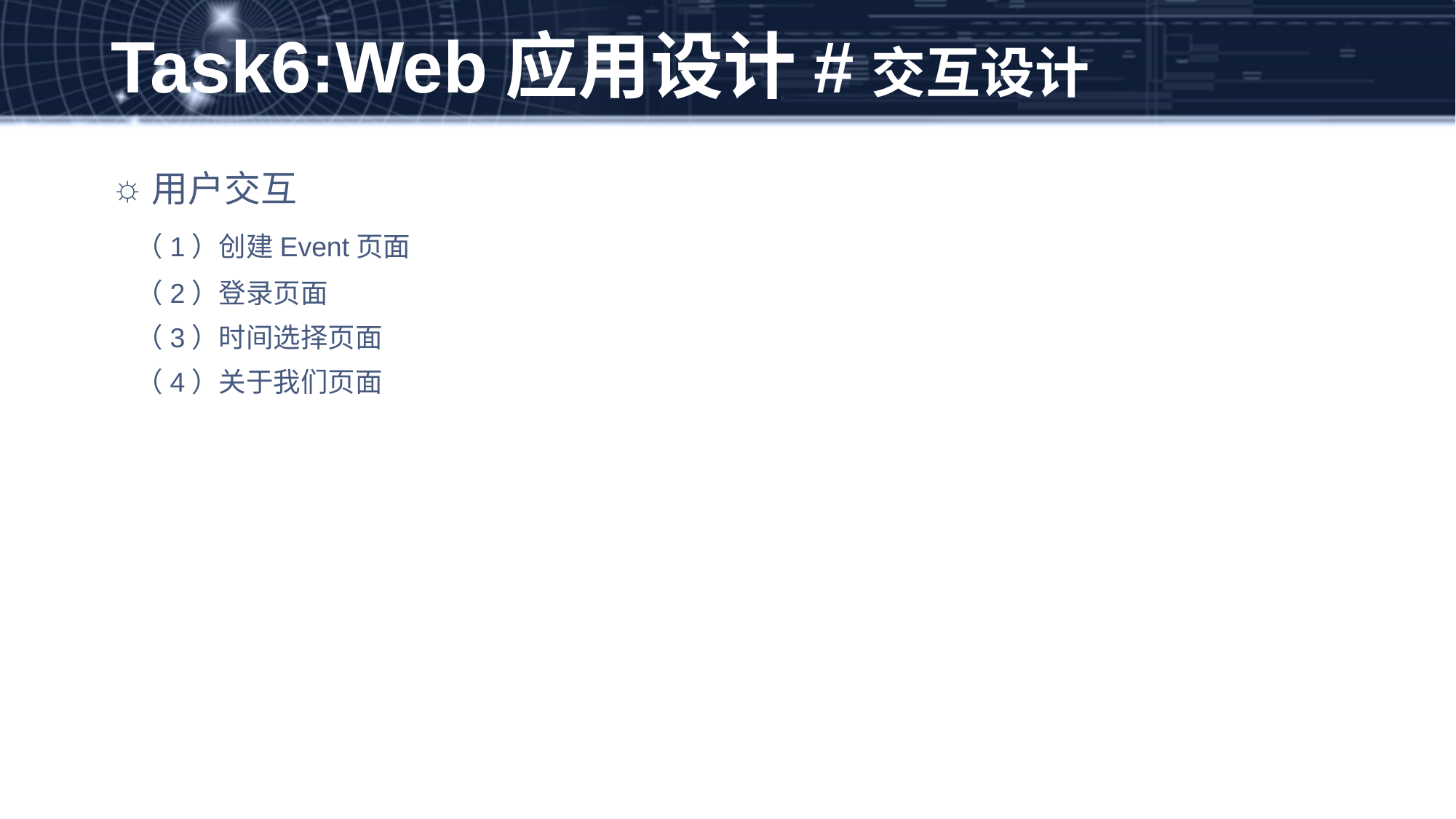

# Task6:Web应用设计#交互设计
用户交互
  （1）创建Event页面
   （2）登录页面
   （3）时间选择页面
   （4）关于我们页面